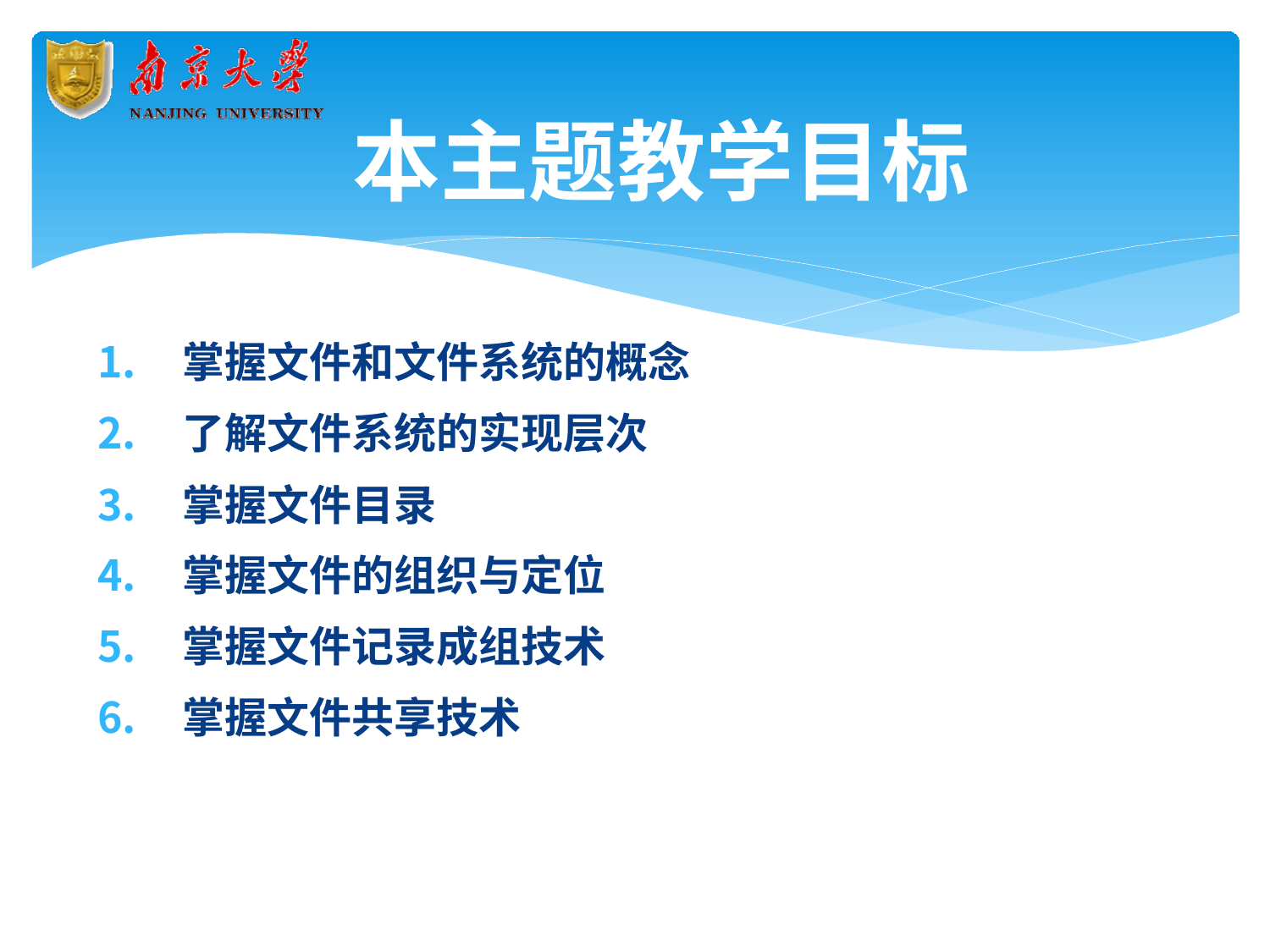

# 本主题教学目标
掌握文件和文件系统的概念
了解文件系统的实现层次
掌握文件目录
掌握文件的组织与定位
掌握文件记录成组技术
掌握文件共享技术